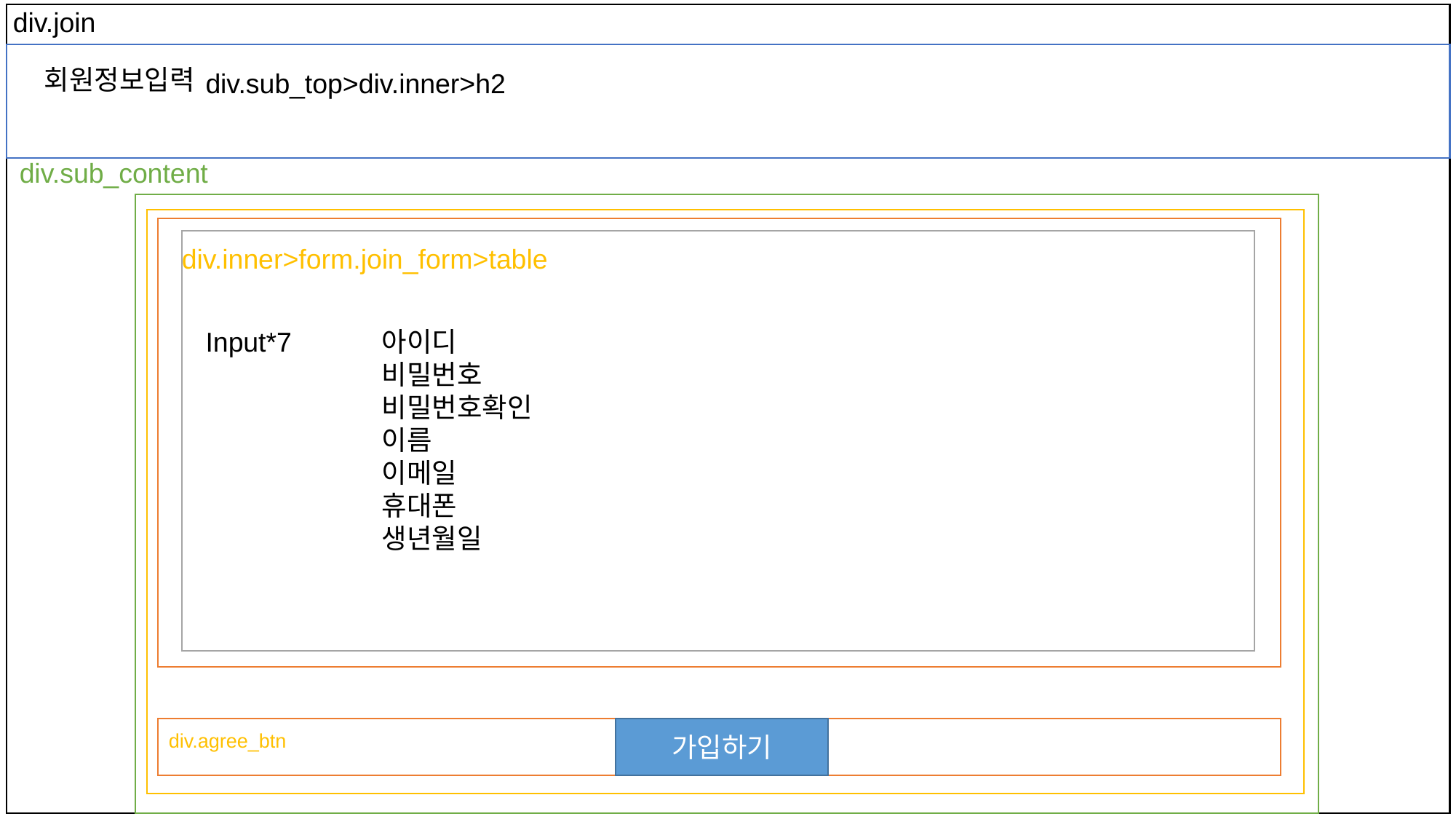

div.join

회원정보입력
div.sub_top>div.inner>h2
div.sub_content

div.inner>form.join_form>table
Input*7
아이디
비밀번호
비밀번호확인
이름
이메일
휴대폰
생년월일

가입하기
div.agree_btn